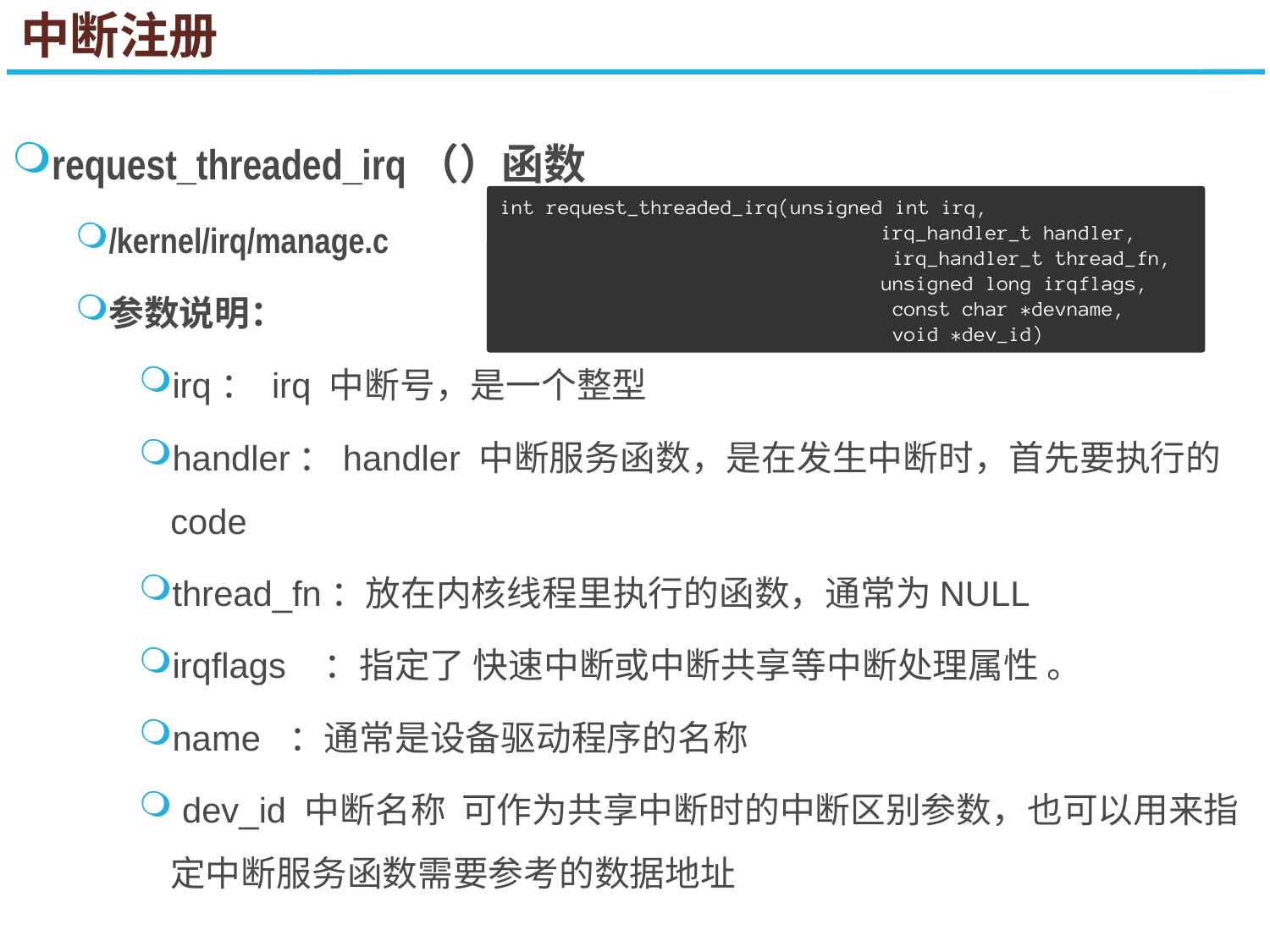

中断注册
request_threaded_irq（）函数
/kernel/irq/manage.c
参数说明：
irq： irq 中断号，是一个整型
handler：handler 中断服务函数，是在发生中断时，首先要执行的code
thread_fn：放在内核线程里执行的函数，通常为NULL
irqflags   ：指定了 快速中断或中断共享等中断处理属性 。
name  ：通常是设备驱动程序的名称
 dev_id 中断名称  可作为共享中断时的中断区别参数，也可以用来指定中断服务函数需要参考的数据地址

int request_threaded_irq(unsigned int irq,
			irq_handler_t handler,
			 irq_handler_t thread_fn,
			unsigned long irqflags,
			 const char *devname,
			 void *dev_id)